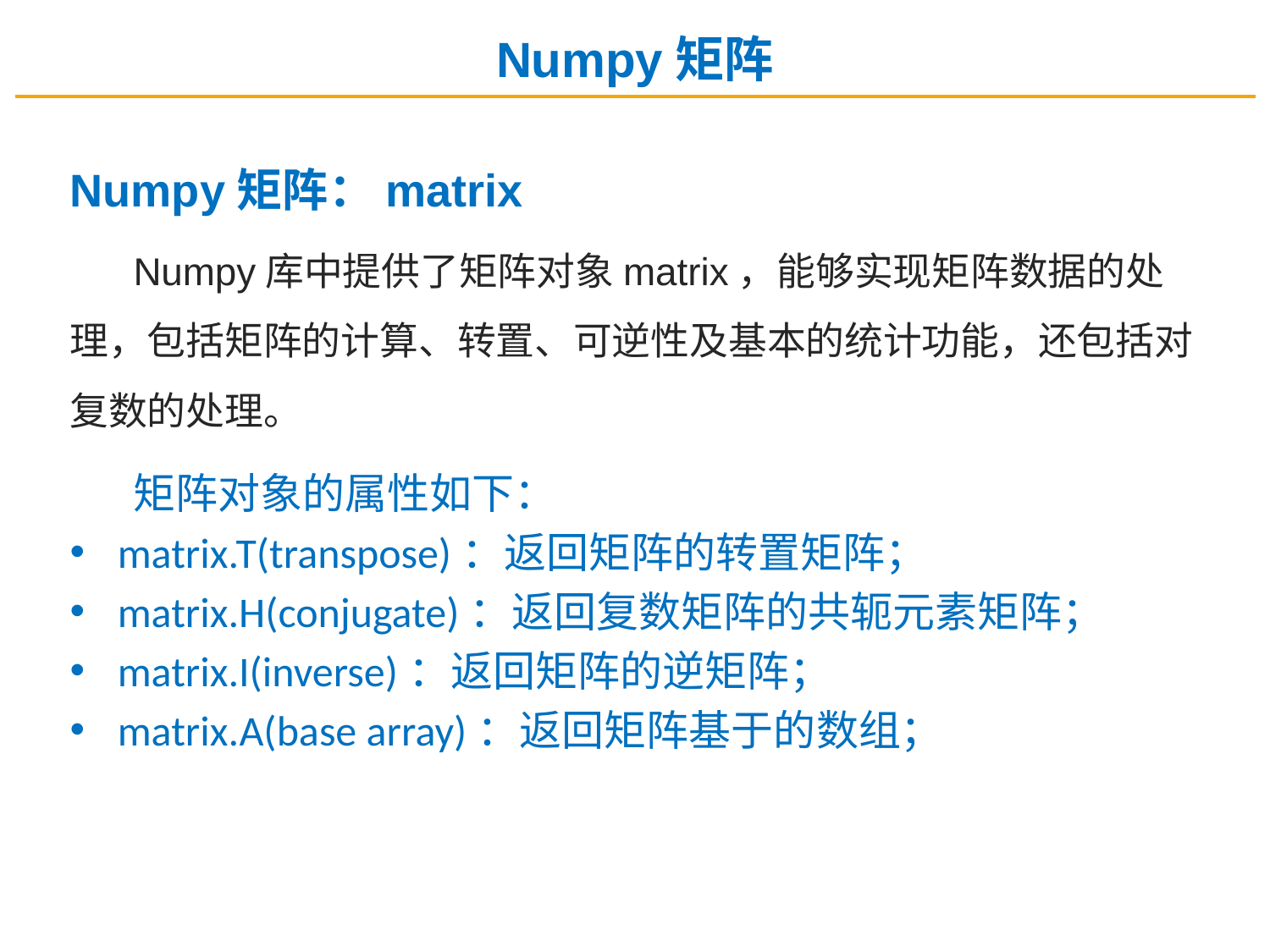

Numpy矩阵
Numpy矩阵：matrix
Numpy库中提供了矩阵对象matrix，能够实现矩阵数据的处理，包括矩阵的计算、转置、可逆性及基本的统计功能，还包括对复数的处理。
矩阵对象的属性如下：
matrix.T(transpose)：返回矩阵的转置矩阵；
matrix.H(conjugate)：返回复数矩阵的共轭元素矩阵；
matrix.I(inverse)：返回矩阵的逆矩阵；
matrix.A(base array)：返回矩阵基于的数组；